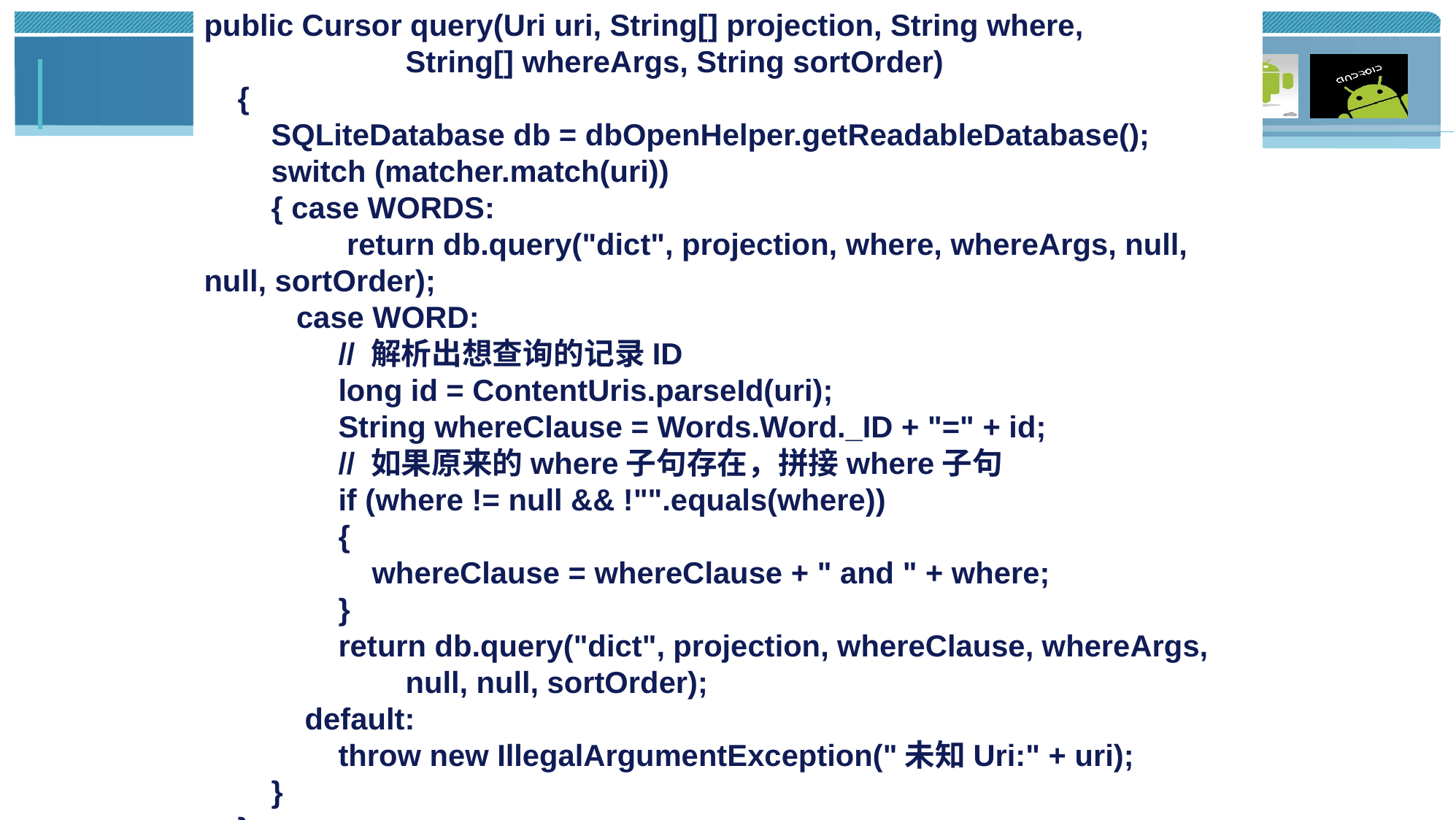

public Cursor query(Uri uri, String[] projection, String where,
                        String[] whereArgs, String sortOrder)
    {
        SQLiteDatabase db = dbOpenHelper.getReadableDatabase();
        switch (matcher.match(uri))
        { case WORDS:
                 return db.query("dict", projection, where, whereArgs, null, null, sortOrder);
           case WORD:
                // 解析出想查询的记录ID
                long id = ContentUris.parseId(uri);
                String whereClause = Words.Word._ID + "=" + id;
                // 如果原来的where子句存在，拼接where子句
                if (where != null && !"".equals(where))
                {
                    whereClause = whereClause + " and " + where;
                }
                return db.query("dict", projection, whereClause, whereArgs,
                        null, null, sortOrder);
            default:
                throw new IllegalArgumentException("未知Uri:" + uri);
        }
    }